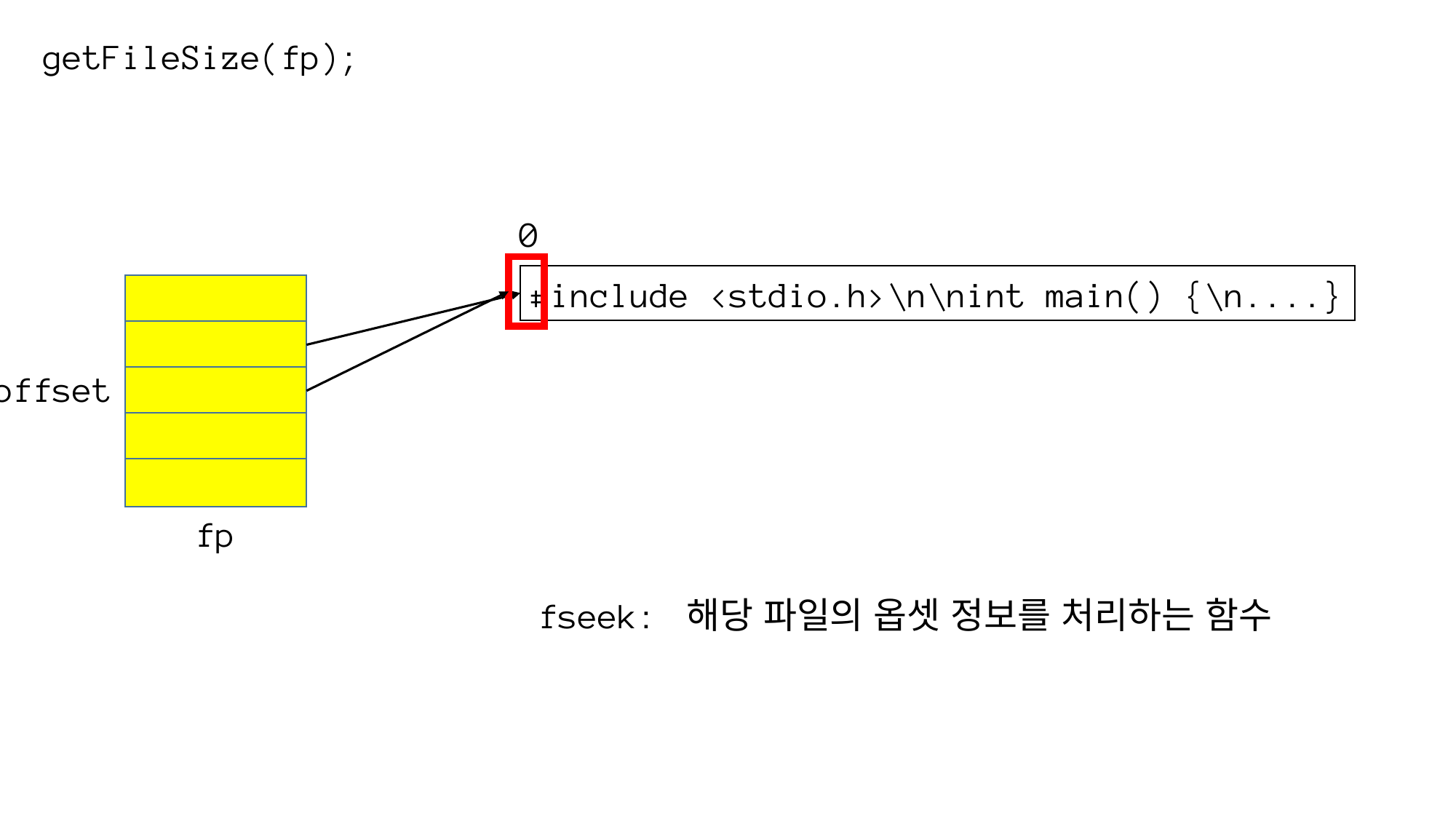

getFileSize(fp);
0

#include <stdio.h>\n\nint main() {\n....}

offset

fp
fseek: 해당 파일의 옵셋 정보를 처리하는 함수